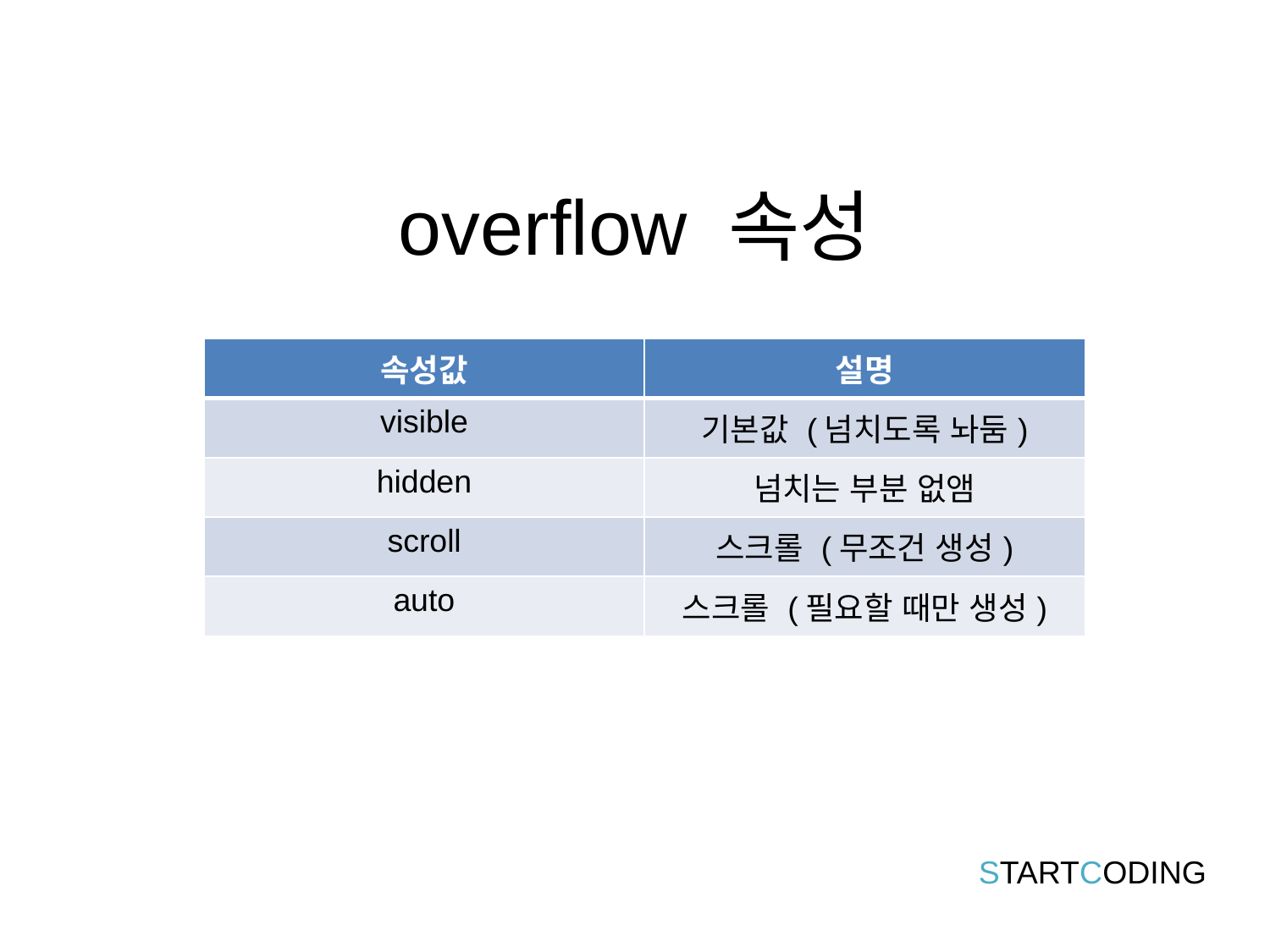

# overflow 속성
| 속성값 | 설명 |
| --- | --- |
| visible | 기본값 (넘치도록 놔둠) |
| hidden | 넘치는 부분 없앰 |
| scroll | 스크롤 (무조건 생성) |
| auto | 스크롤 (필요할 때만 생성) |
STARTCODING